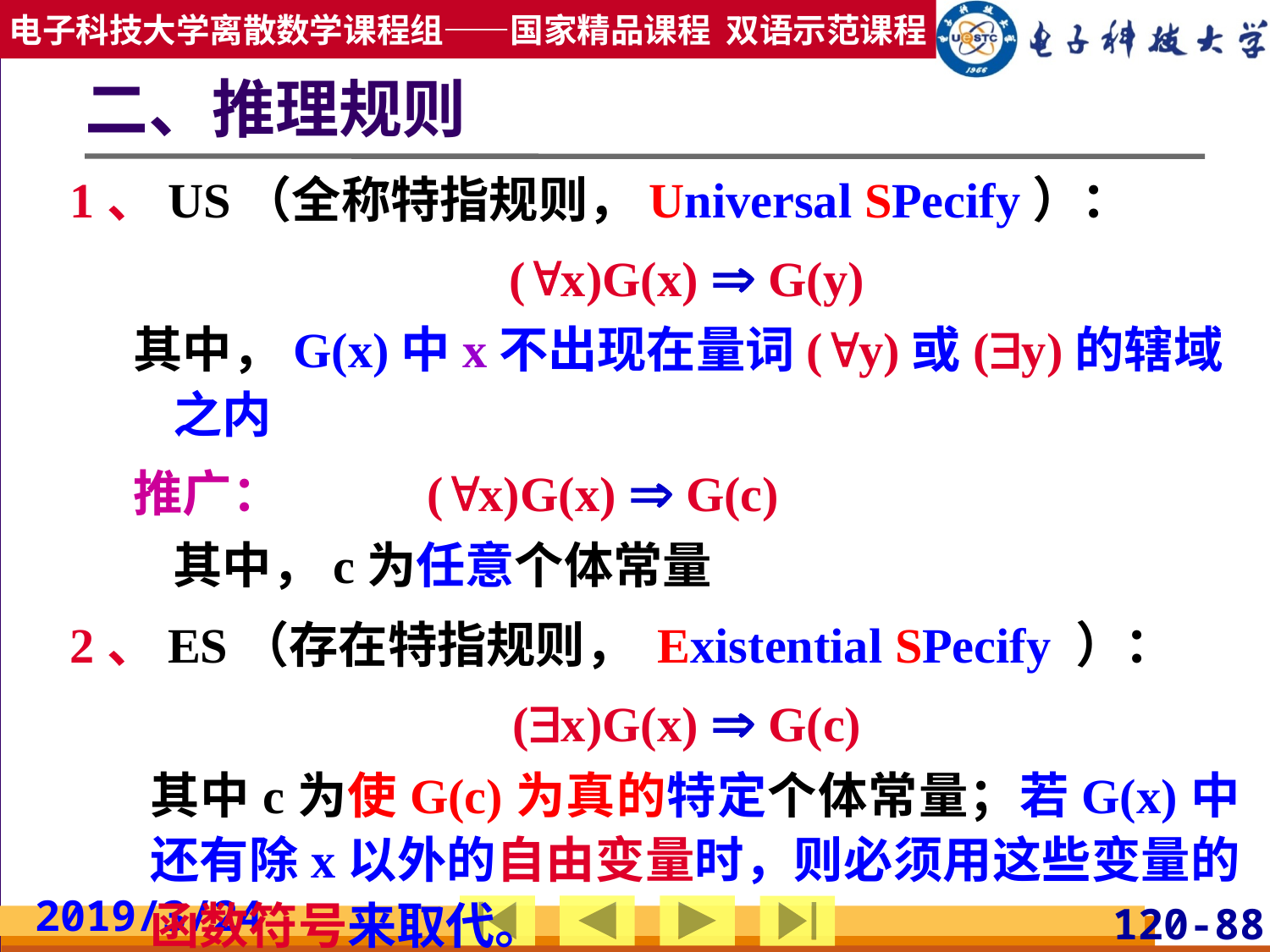

# 二、推理规则
1、US（全称特指规则，Universal SPecify）：
(∀x)G(x) ⇒ G(y)
其中，G(x)中x不出现在量词(∀y)或(∃y)的辖域之内
推广：		(∀x)G(x) ⇒ G(c)
	其中，c为任意个体常量
2、ES（存在特指规则， Existential SPecify ）：
(∃x)G(x) ⇒ G(c)
其中c为使G(c)为真的特定个体常量；若G(x)中还有除x以外的自由变量时，则必须用这些变量的函数符号来取代。
2019/3/24